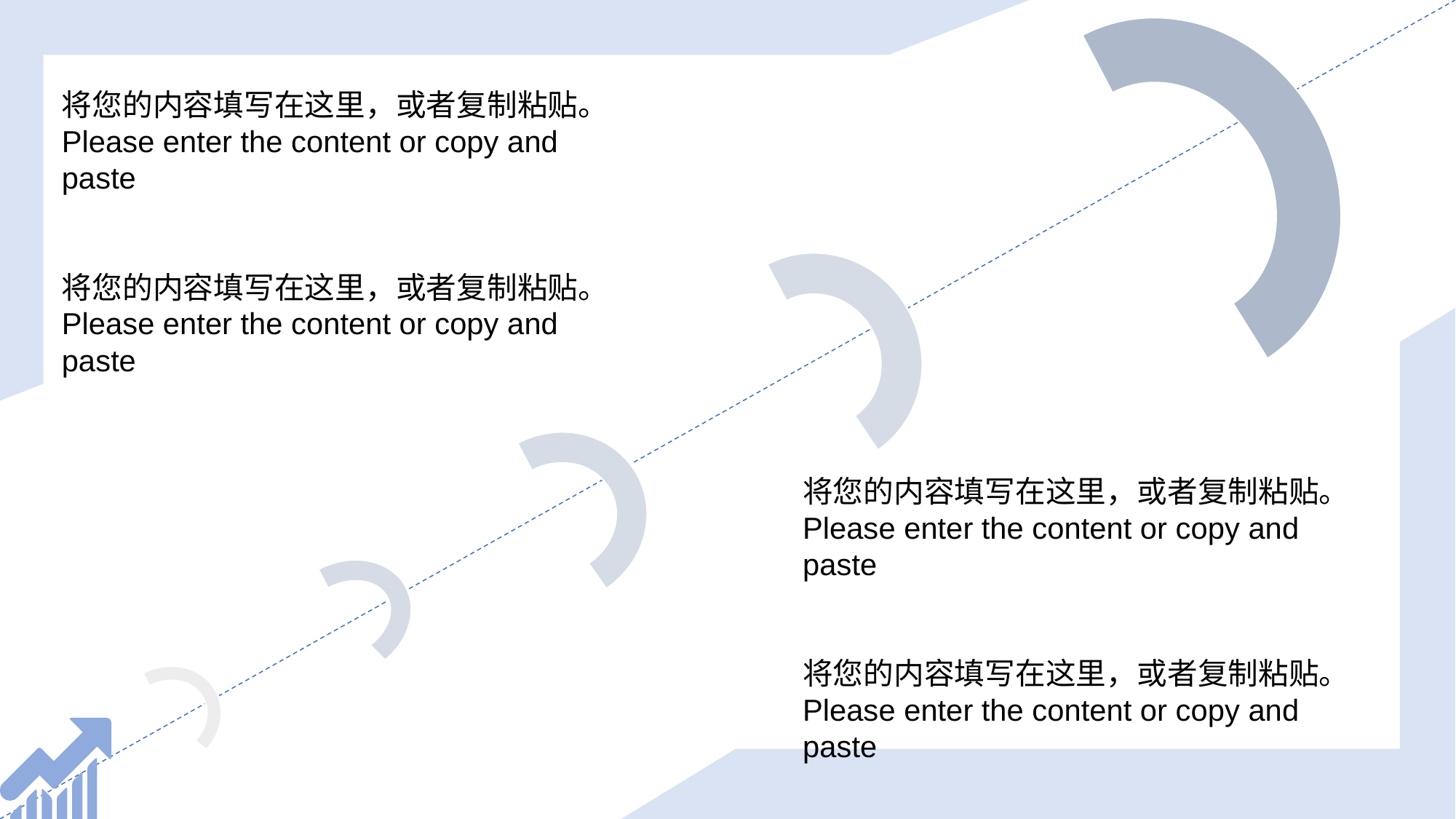

将您的内容填写在这里，或者复制粘贴。
Please enter the content or copy and paste

将您的内容填写在这里，或者复制粘贴。
Please enter the content or copy and paste

将您的内容填写在这里，或者复制粘贴。
Please enter the content or copy and paste

将您的内容填写在这里，或者复制粘贴。
Please enter the content or copy and paste